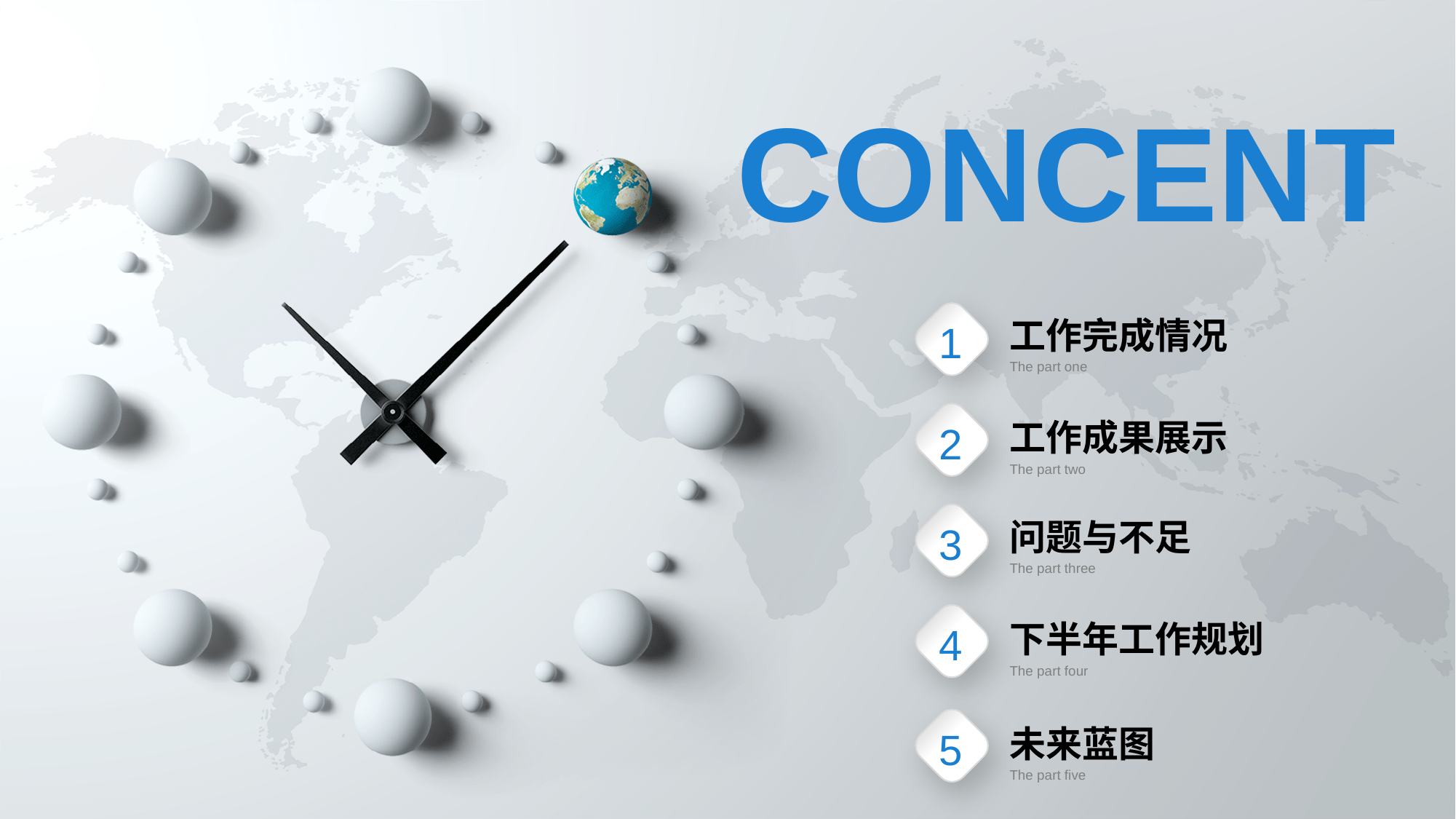

CONCENT
工作完成情况

1
The part one
工作成果展示

2
The part two
问题与不足

3
The part three

4
下半年工作规划
The part four

5
未来蓝图
The part five